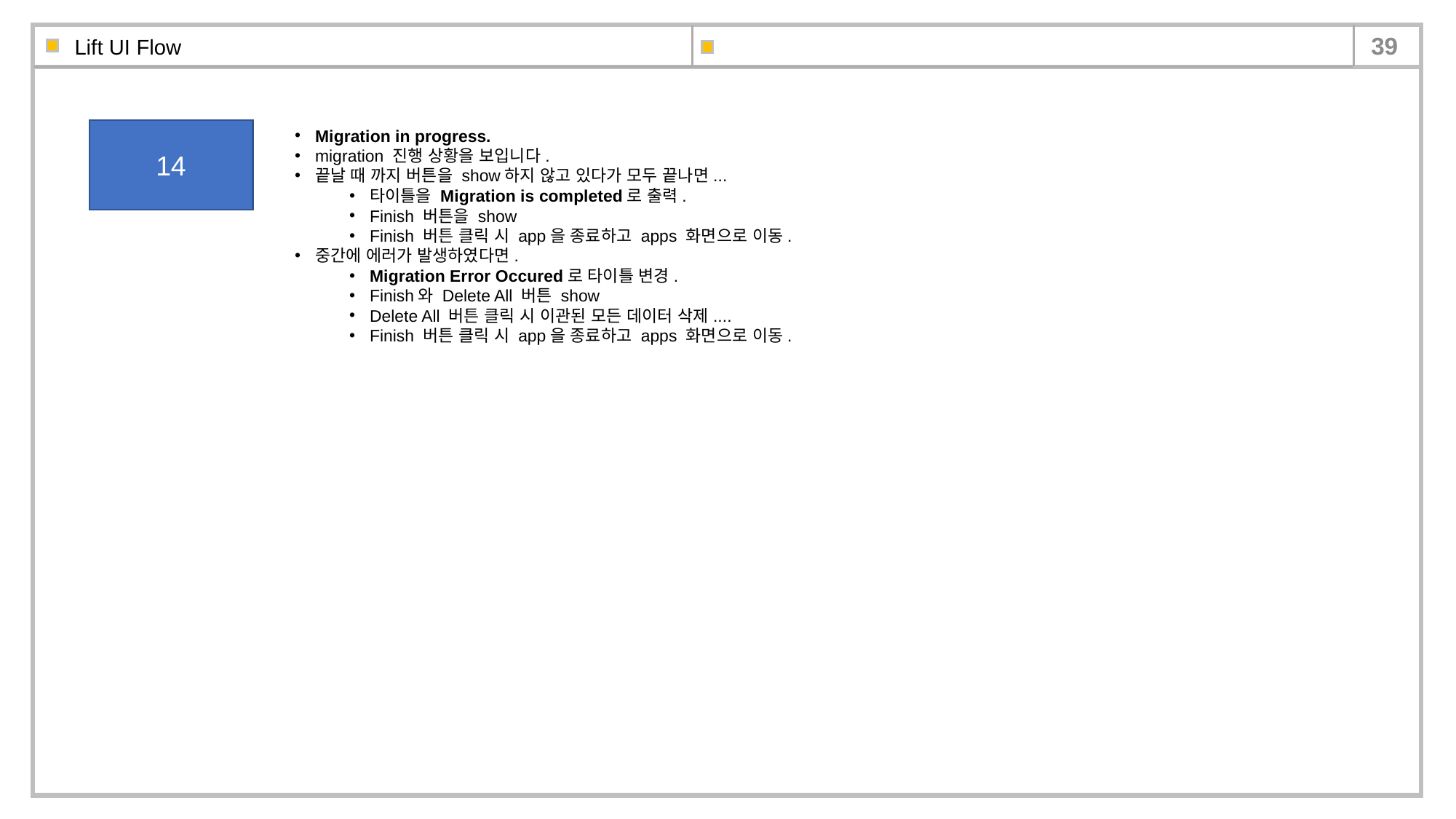

# Lift UI Flow
14
Migration in progress.
migration 진행 상황을 보입니다.
끝날 때 까지 버튼을 show하지 않고 있다가 모두 끝나면...
타이틀을 Migration is completed로 출력.
Finish 버튼을 show
Finish 버튼 클릭 시 app을 종료하고 apps 화면으로 이동.
중간에 에러가 발생하였다면.
Migration Error Occured로 타이틀 변경.
Finish와 Delete All 버튼 show
Delete All 버튼 클릭 시 이관된 모든 데이터 삭제....
Finish 버튼 클릭 시 app을 종료하고 apps 화면으로 이동.